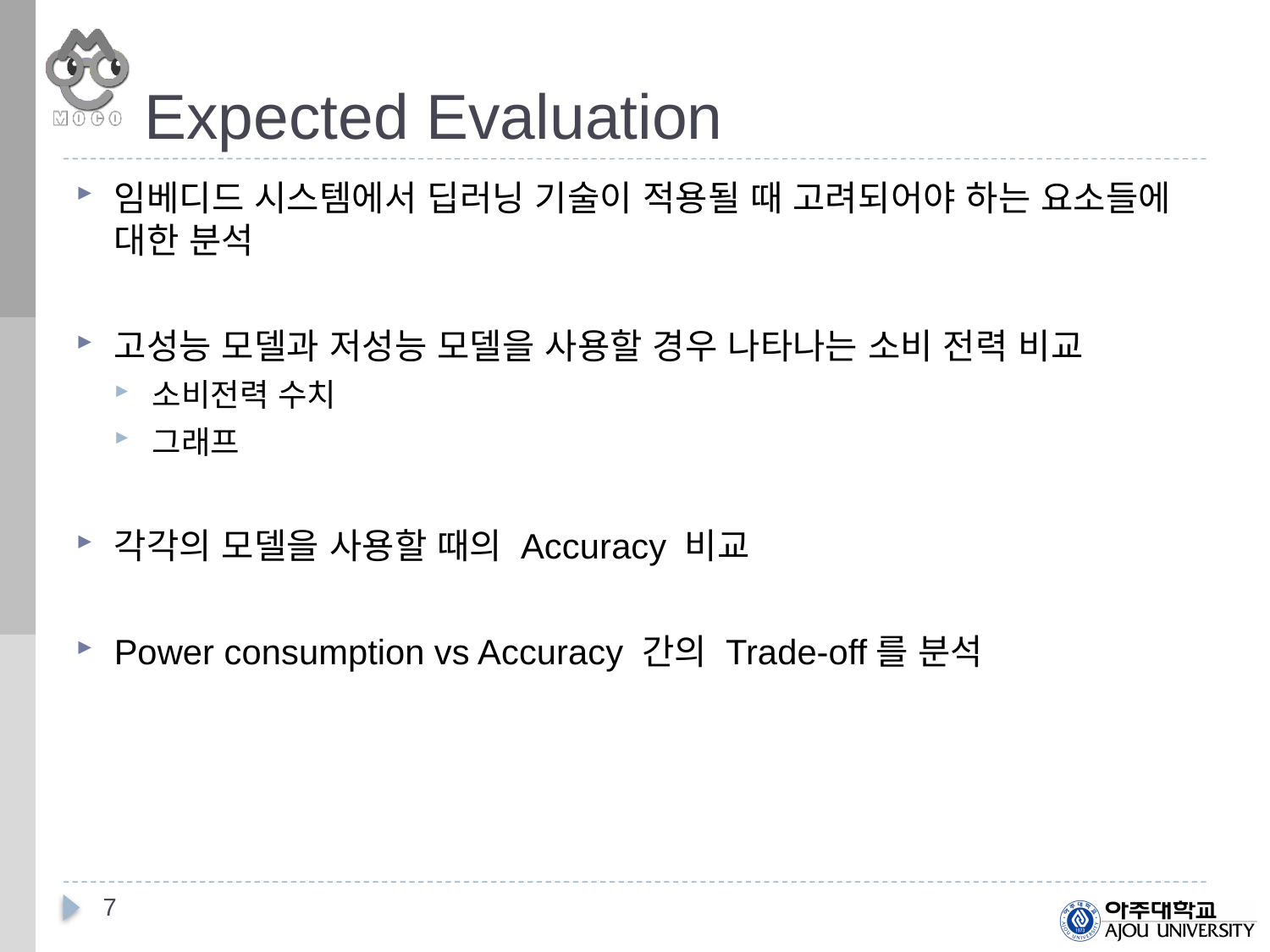

# Expected Evaluation
임베디드 시스템에서 딥러닝 기술이 적용될 때 고려되어야 하는 요소들에 대한 분석

고성능 모델과 저성능 모델을 사용할 경우 나타나는 소비 전력 비교
소비전력 수치
그래프

각각의 모델을 사용할 때의 Accuracy 비교

Power consumption vs Accuracy 간의 Trade-off를 분석
7